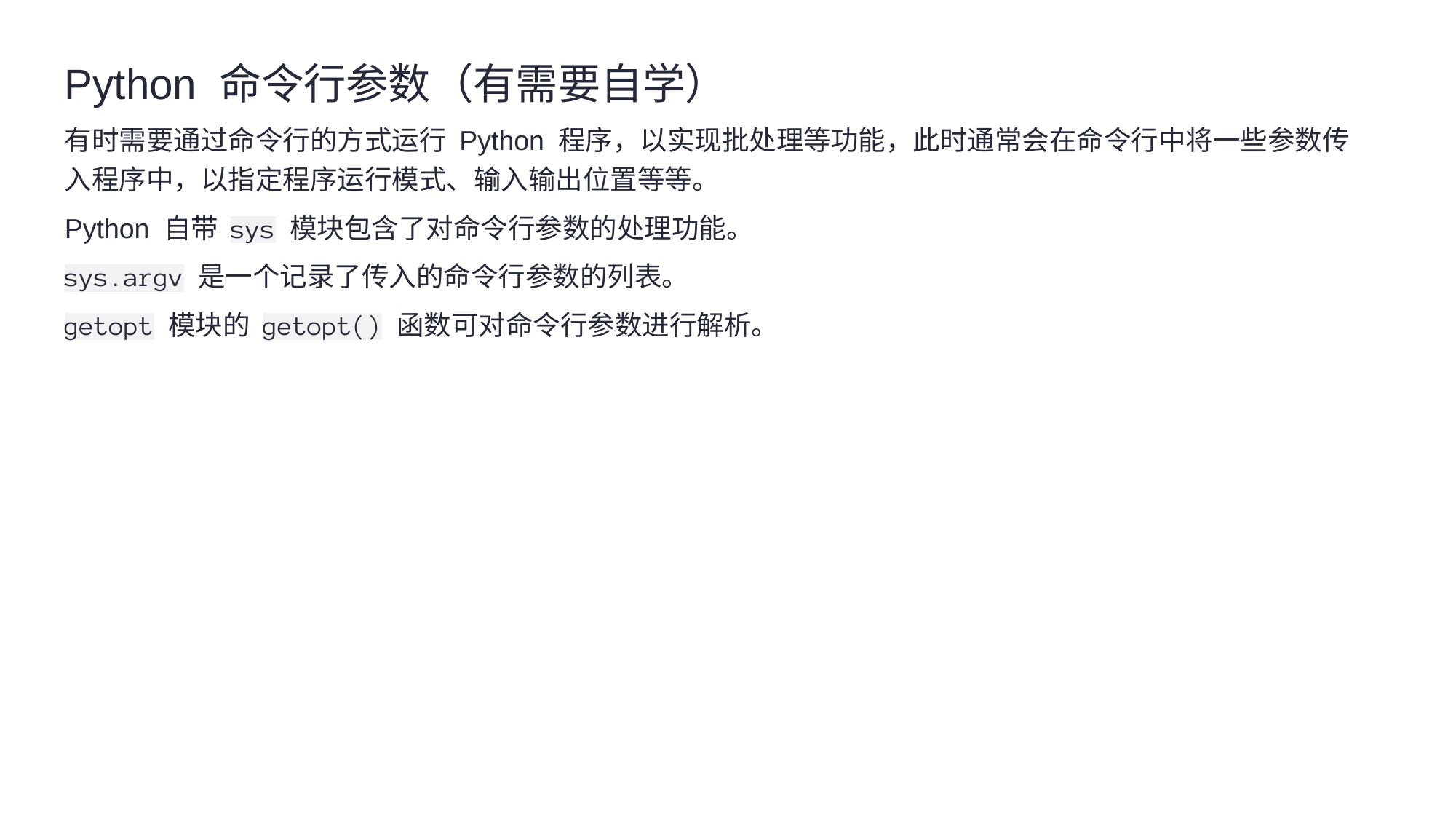

Python 命令行参数（有需要自学）
有时需要通过命令行的方式运行 Python 程序，以实现批处理等功能，此时通常会在命令行中将一些参数传入程序中，以指定程序运行模式、输入输出位置等等。
Python 自带 sys 模块包含了对命令行参数的处理功能。
sys.argv 是一个记录了传入的命令行参数的列表。
getopt 模块的 getopt() 函数可对命令行参数进行解析。